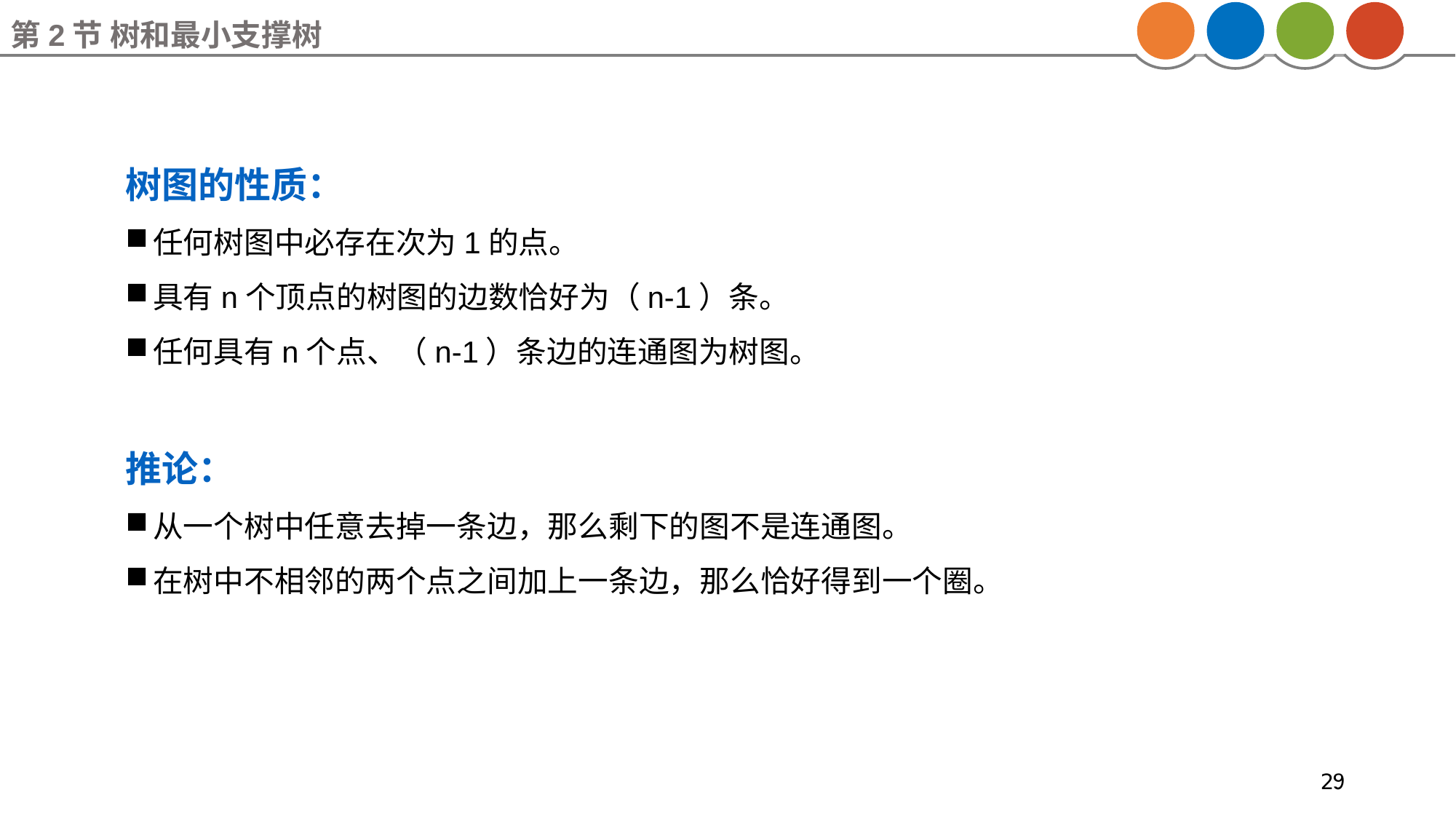

第2节 树和最小支撑树
树图的性质：
任何树图中必存在次为1的点。
具有n个顶点的树图的边数恰好为（n-1）条。
任何具有n个点、（n-1）条边的连通图为树图。

推论：
从一个树中任意去掉一条边，那么剩下的图不是连通图。
在树中不相邻的两个点之间加上一条边，那么恰好得到一个圈。

29